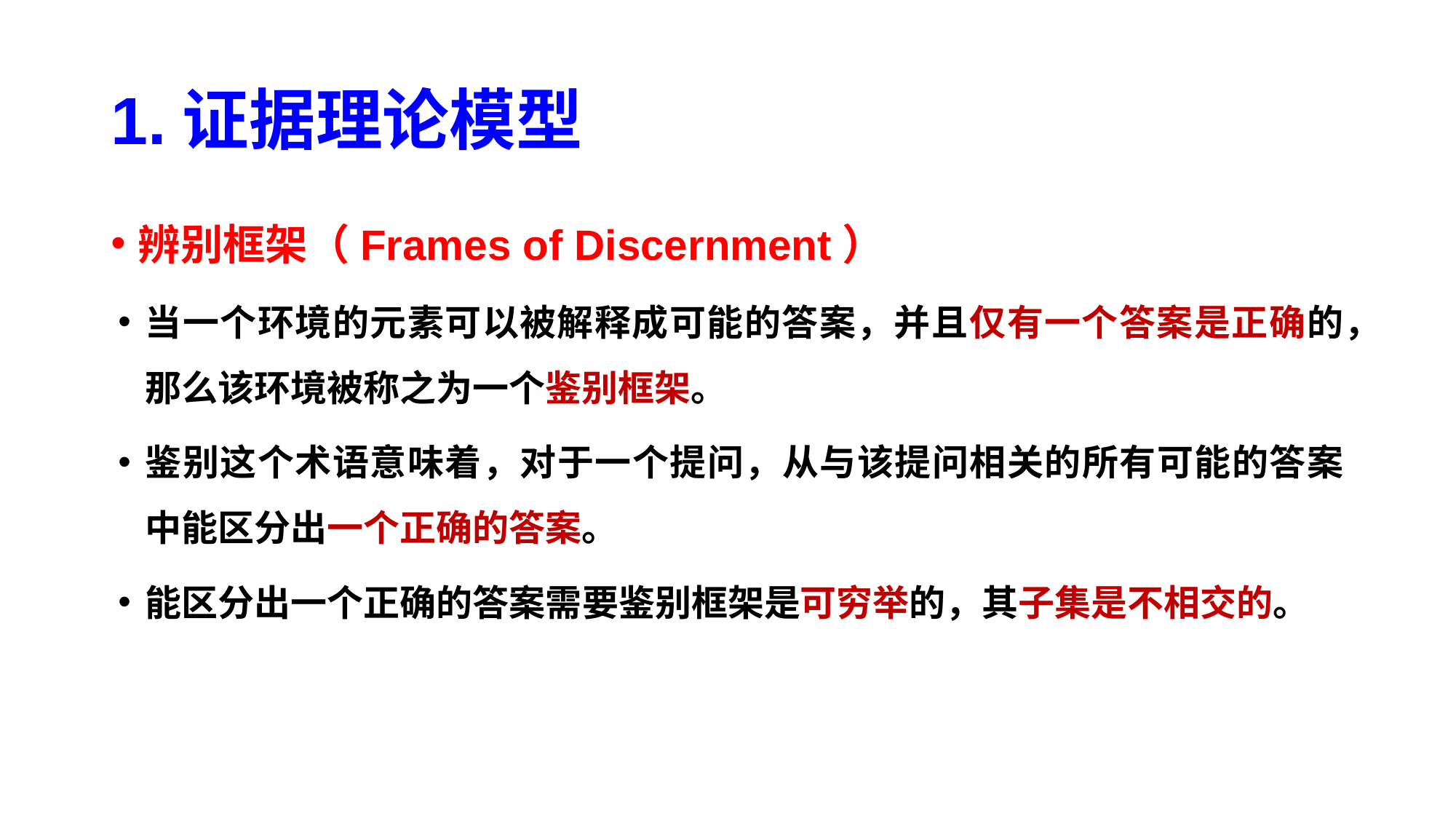

# 1.证据理论模型
辨别框架（Frames of Discernment）
当一个环境的元素可以被解释成可能的答案，并且仅有一个答案是正确的，那么该环境被称之为一个鉴别框架。
鉴别这个术语意味着，对于一个提问，从与该提问相关的所有可能的答案中能区分出一个正确的答案。
能区分出一个正确的答案需要鉴别框架是可穷举的，其子集是不相交的。